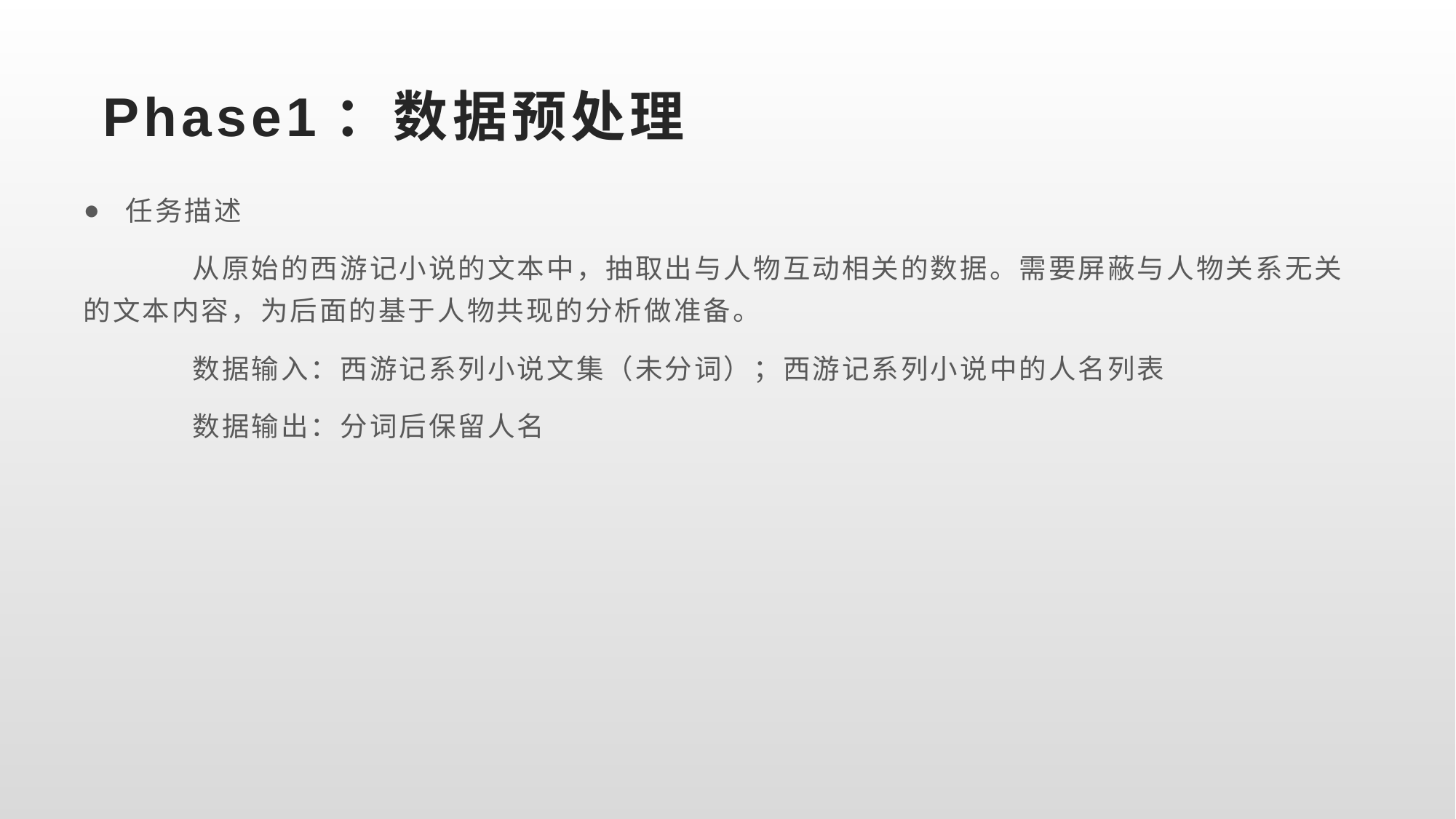

# Phase1：数据预处理
 任务描述
	从原始的西游记小说的文本中，抽取出与人物互动相关的数据。需要屏蔽与人物关系无关的文本内容，为后面的基于人物共现的分析做准备。
	数据输入：西游记系列小说文集（未分词）；西游记系列小说中的人名列表
	数据输出：分词后保留人名